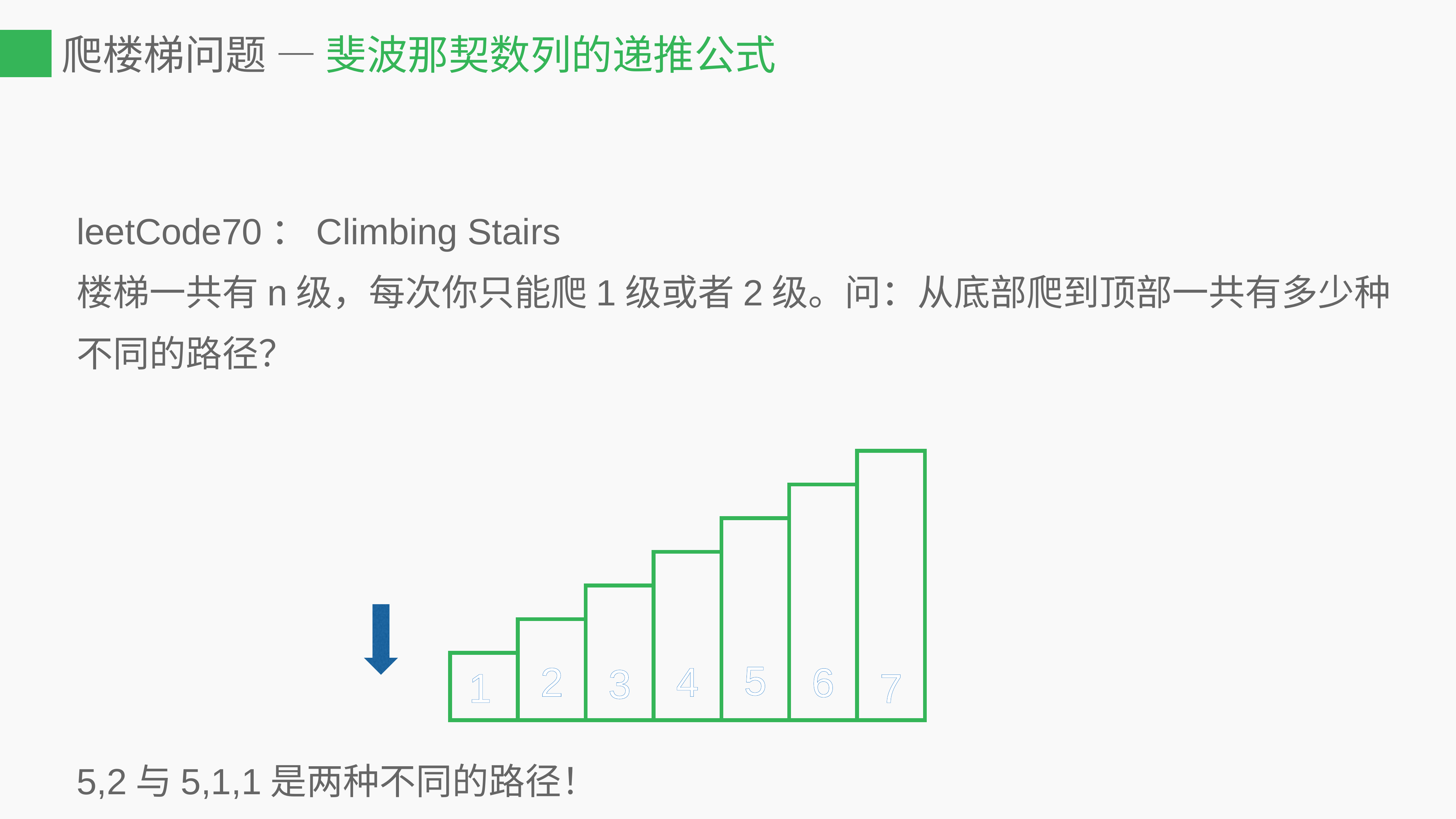

# 爬楼梯问题 — 斐波那契数列的递推公式
leetCode70：Climbing Stairs
楼梯一共有n级，每次你只能爬1级或者2级。问：从底部爬到顶部一共有多少种不同的路径？

5,2与5,1,1是两种不同的路径！

4
2
6
3
1
7
5